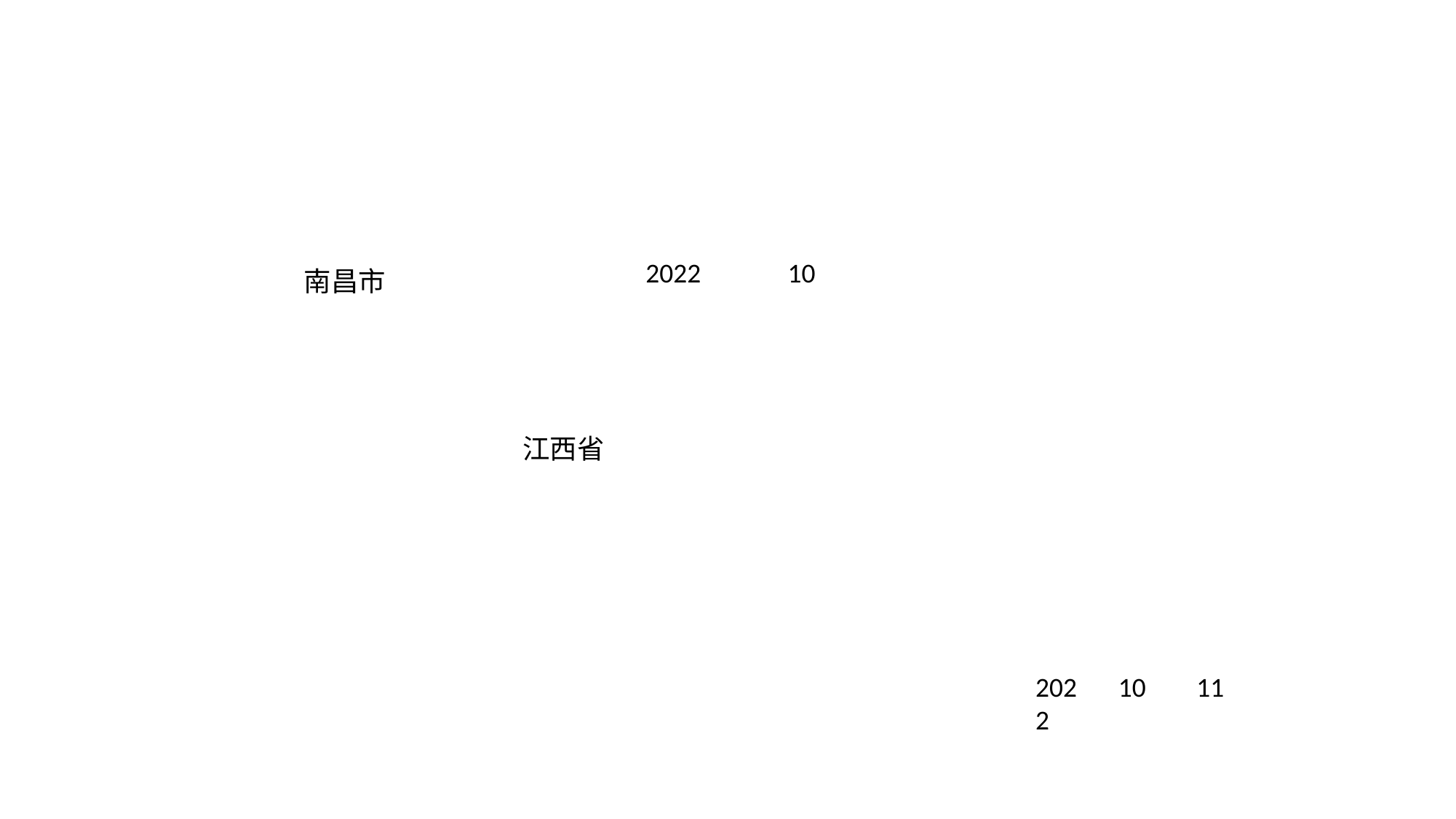

2022
10
南昌市
江西省
2022
10
11